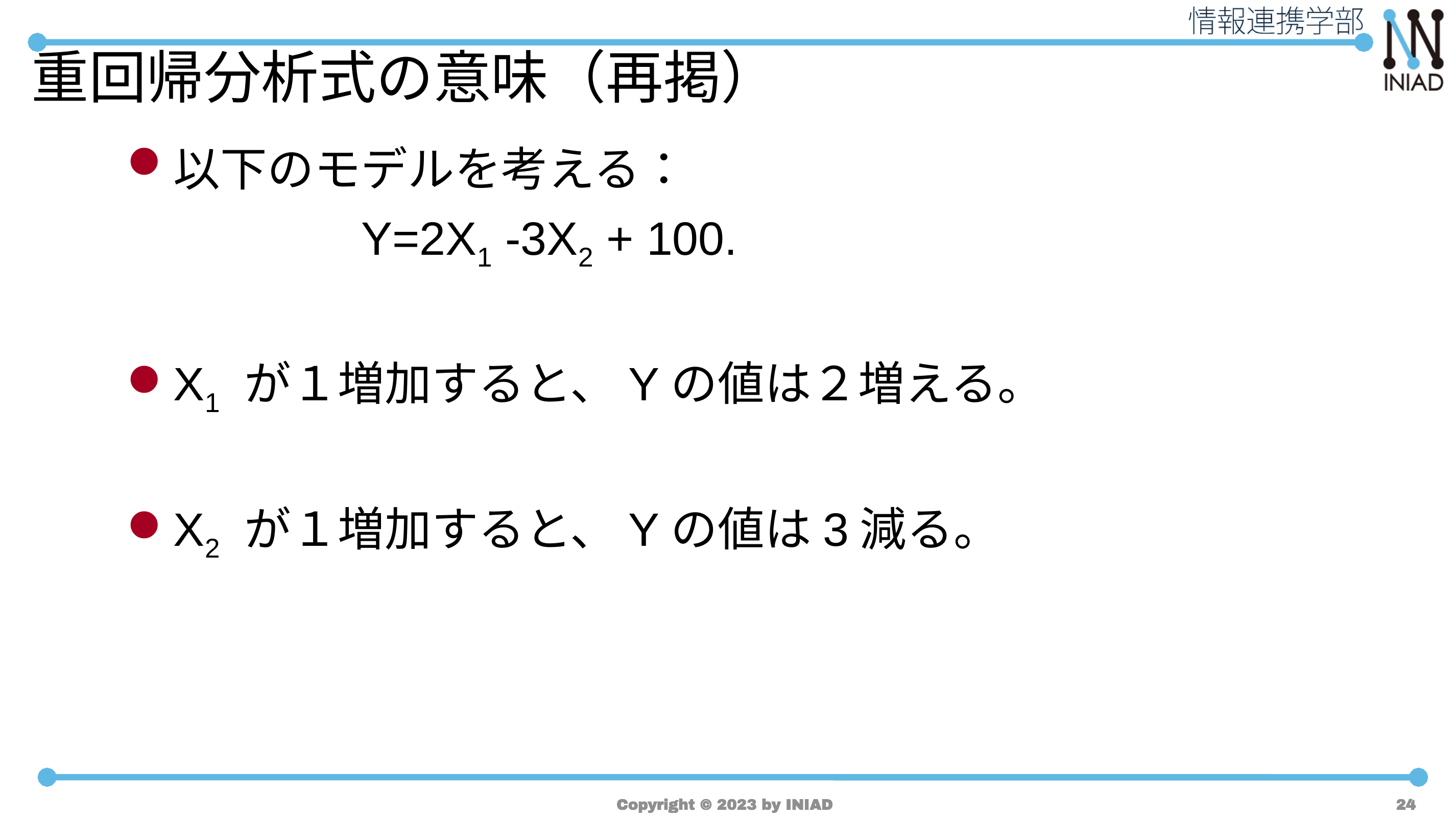

# 重回帰分析式の意味（再掲）
以下のモデルを考える：
                  Y=2X1 -3X2 + 100.

X1 が１増加すると、Yの値は２増える。

X2 が１増加すると、Yの値は3減る。

Copyright © 2023 by INIAD
24